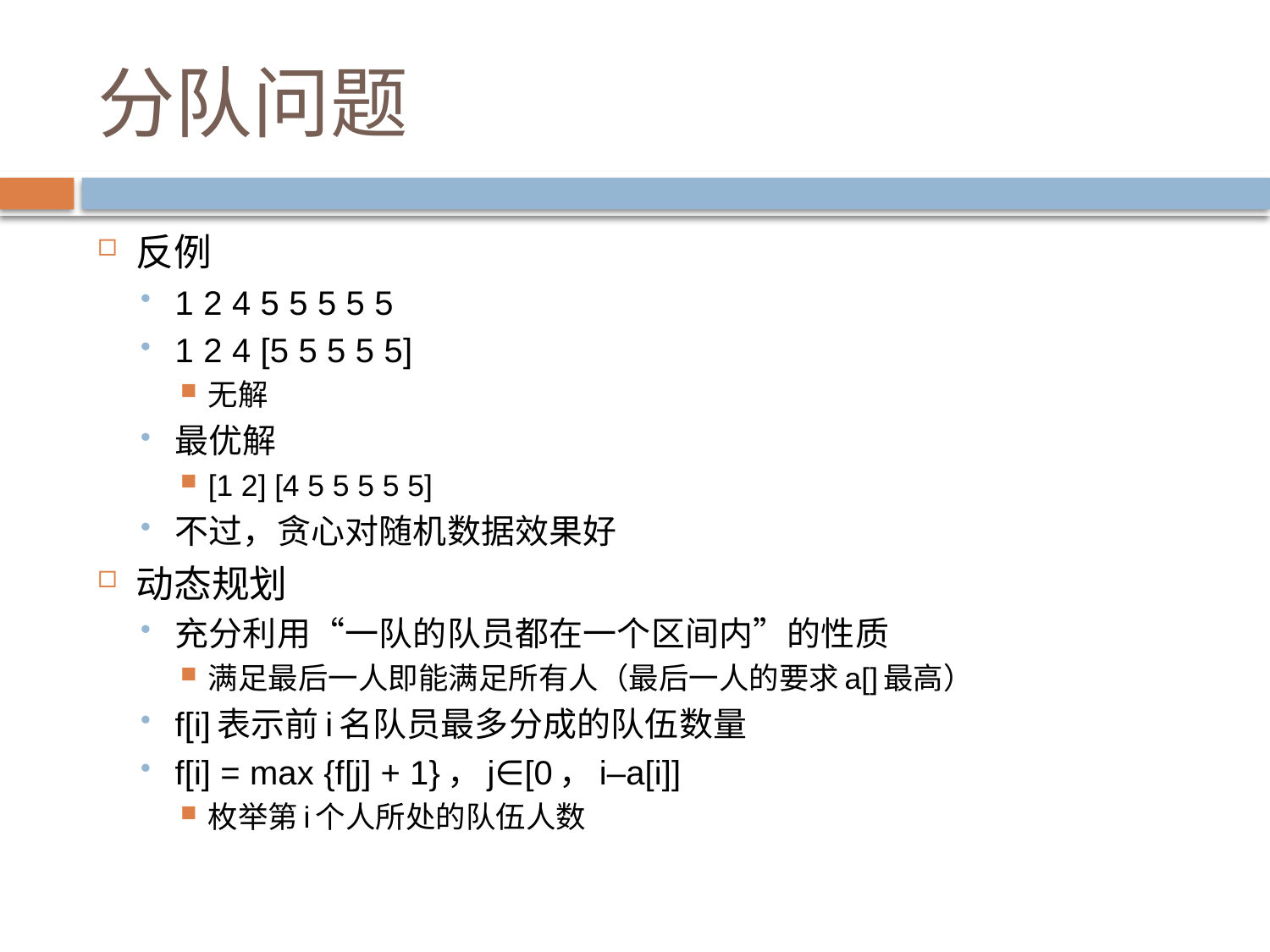

# 分队问题
反例
1 2 4 5 5 5 5 5
1 2 4 [5 5 5 5 5]
无解
最优解
[1 2] [4 5 5 5 5 5]
不过，贪心对随机数据效果好
动态规划
充分利用“一队的队员都在一个区间内”的性质
满足最后一人即能满足所有人（最后一人的要求a[]最高）
f[i]表示前i名队员最多分成的队伍数量
f[i] = max {f[j] + 1}，j∈[0，i–a[i]]
枚举第i个人所处的队伍人数